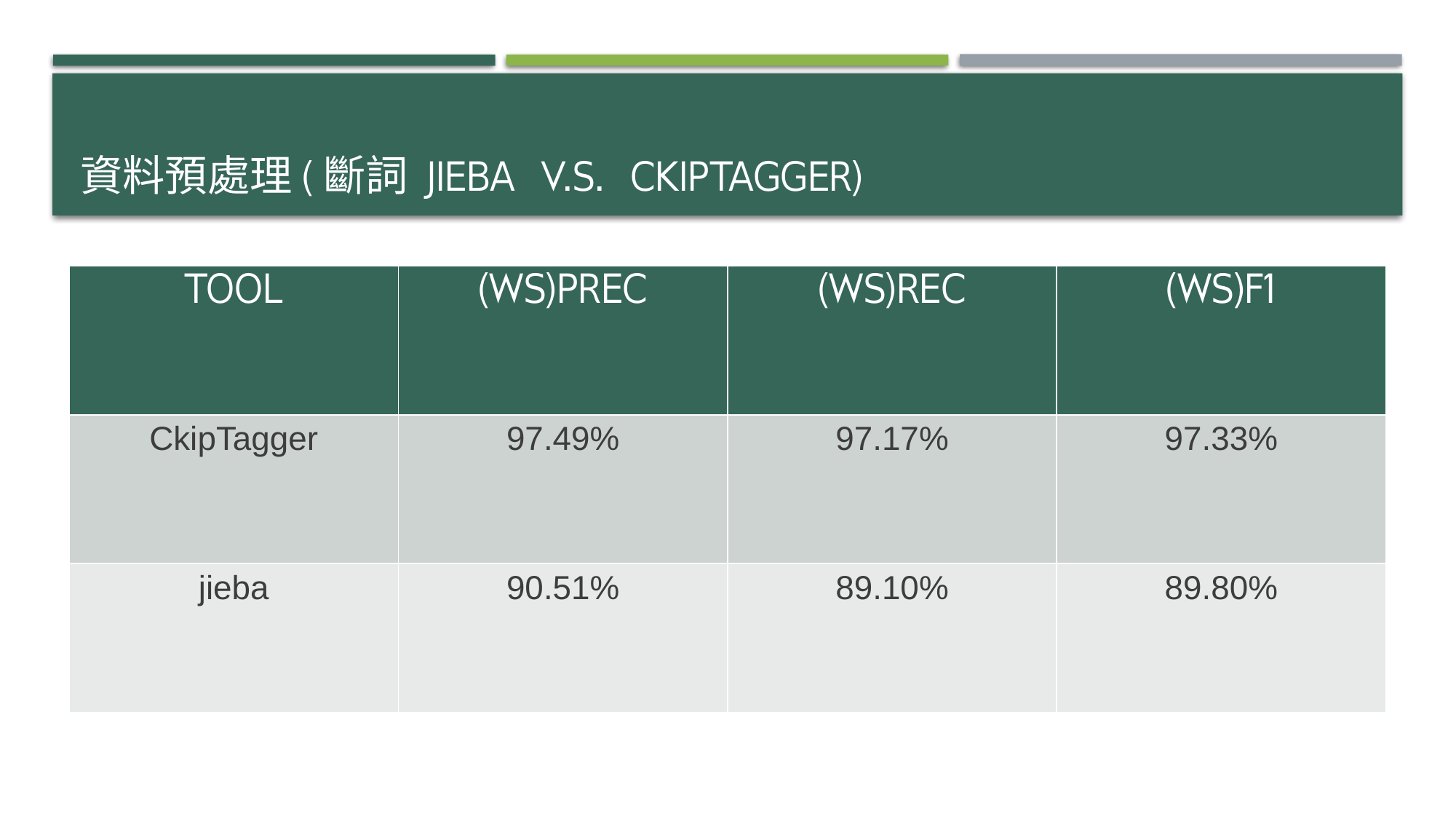

# 資料預處理(斷詞 jieba  V.S.  ckiptagger)
| Tool | (WS)prec | (WS)rec | (WS)f1 |
| --- | --- | --- | --- |
| CkipTagger | 97.49% | 97.17% | 97.33% |
| jieba | 90.51% | 89.10% | 89.80% |